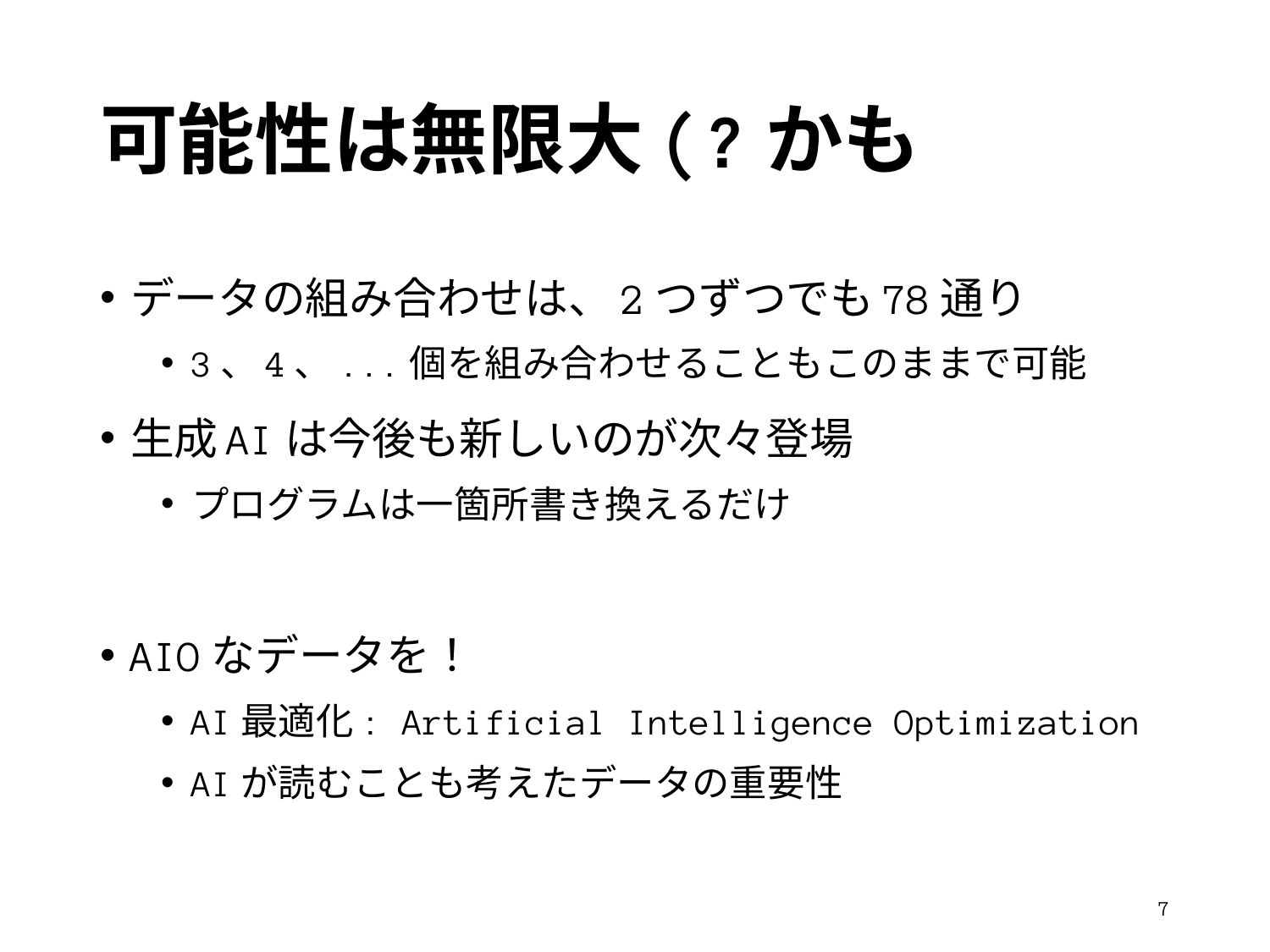

# 可能性は無限大(?かも
データの組み合わせは、2つずつでも78通り
3、4、...個を組み合わせることもこのままで可能
生成AIは今後も新しいのが次々登場
プログラムは一箇所書き換えるだけ

AIOなデータを！
AI最適化: Artificial Intelligence Optimization
AIが読むことも考えたデータの重要性
7